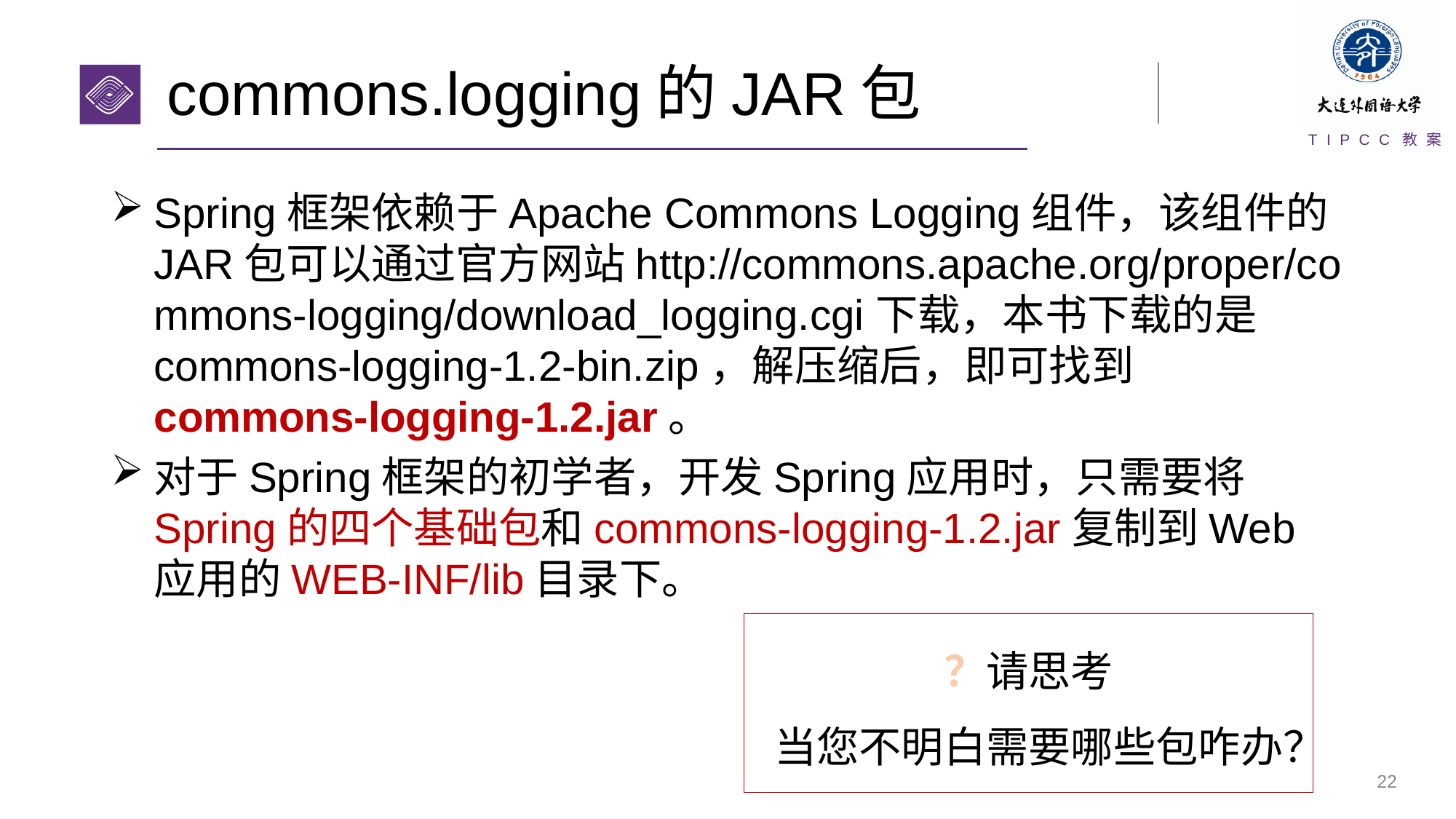

# commons.logging的JAR包
Spring框架依赖于Apache Commons Logging组件，该组件的JAR包可以通过官方网站http://commons.apache.org/proper/commons-logging/download_logging.cgi下载，本书下载的是commons-logging-1.2-bin.zip，解压缩后，即可找到commons-logging-1.2.jar。
对于Spring框架的初学者，开发Spring应用时，只需要将Spring的四个基础包和commons-logging-1.2.jar复制到Web应用的WEB-INF/lib目录下。

？请思考
当您不明白需要哪些包咋办？
22